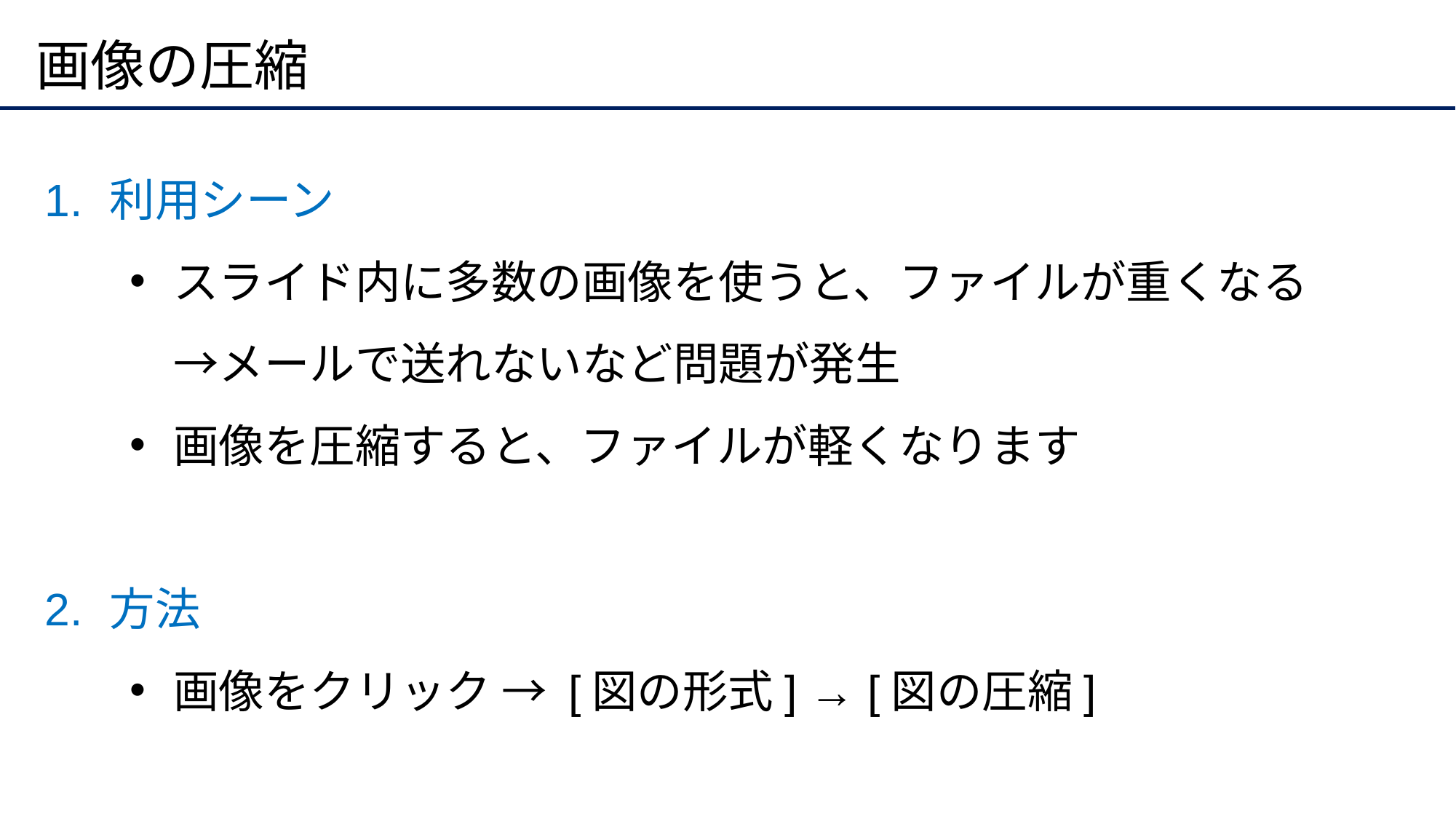

# 画像の圧縮
利用シーン
スライド内に多数の画像を使うと、ファイルが重くなる
→メールで送れないなど問題が発生
画像を圧縮すると、ファイルが軽くなります

方法
画像をクリック → [図の形式] → [図の圧縮]